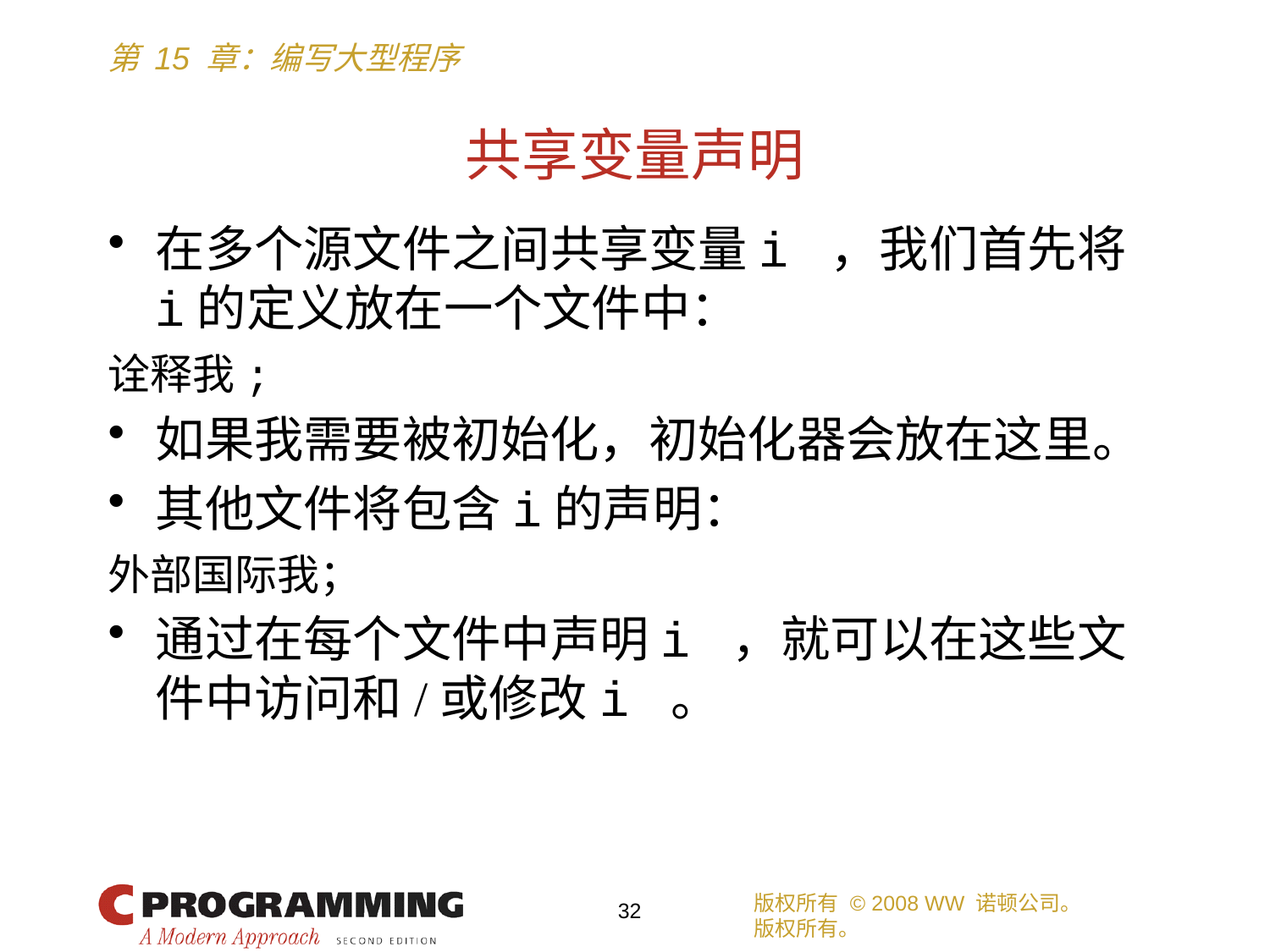

# 共享变量声明
在多个源文件之间共享变量i ，我们首先将i的定义放在一个文件中：
诠释我;
如果我需要被初始化，初始化器会放在这里。
其他文件将包含i的声明：
外部国际我；
通过在每个文件中声明i ，就可以在这些文件中访问和/或修改i 。
版权所有 © 2008 WW 诺顿公司。
版权所有。
32